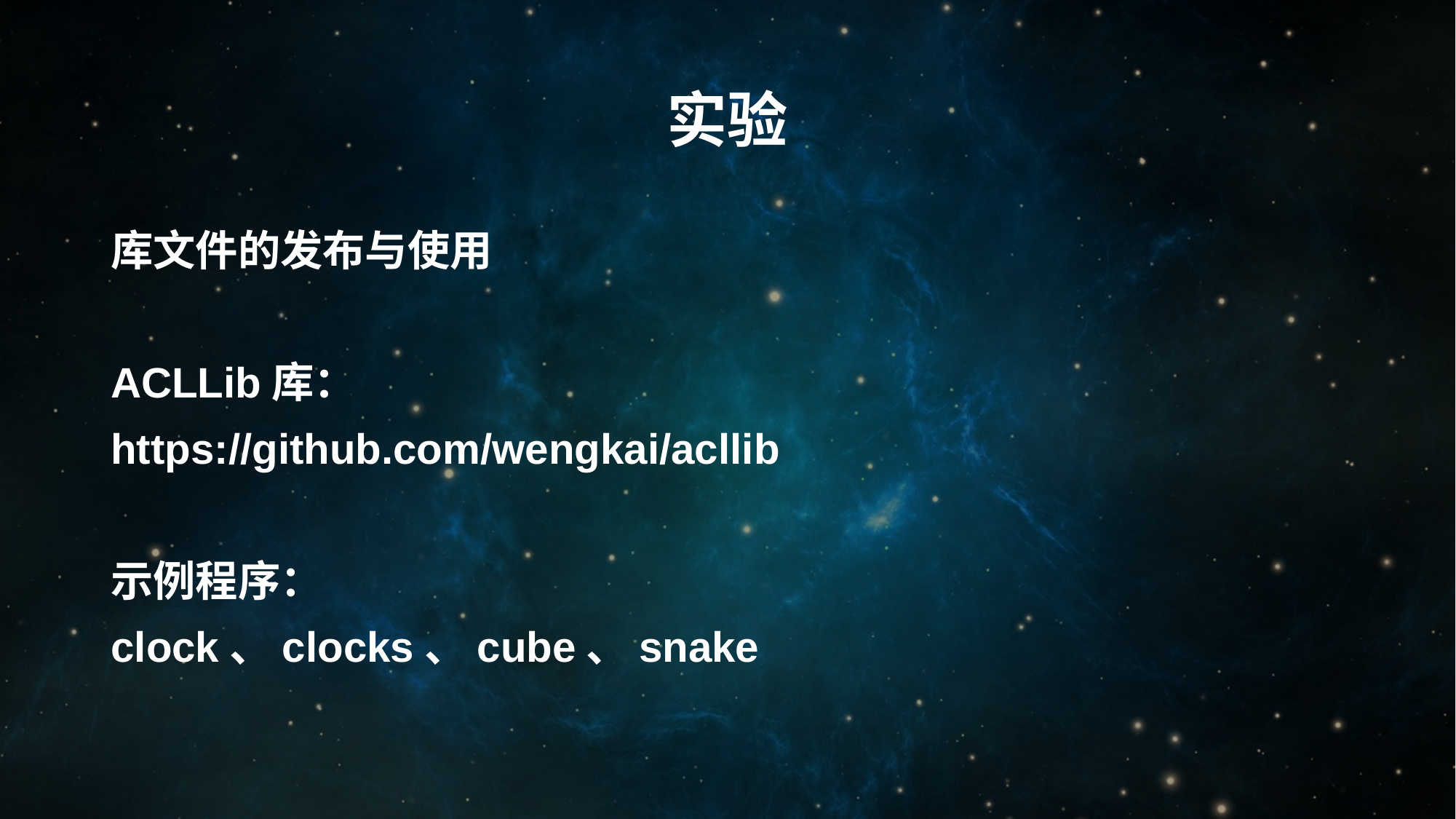

# 实验
库文件的发布与使用

ACLLib库：
https://github.com/wengkai/acllib

示例程序：
clock、clocks、cube、snake